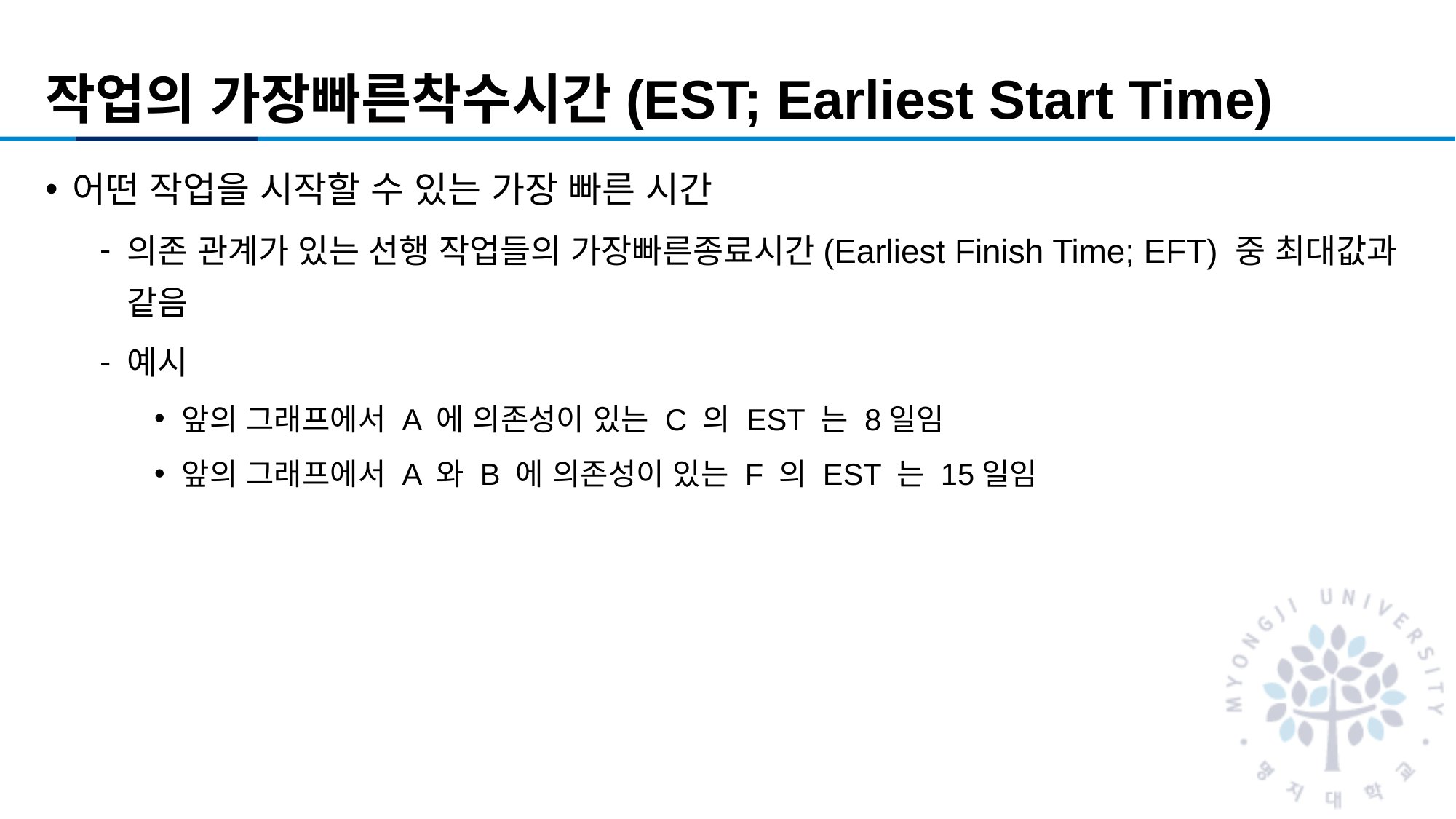

# 작업의 가장빠른착수시간(EST; Earliest Start Time)
어떤 작업을 시작할 수 있는 가장 빠른 시간
의존 관계가 있는 선행 작업들의 가장빠른종료시간(Earliest Finish Time; EFT) 중 최대값과 같음
예시
앞의 그래프에서 A 에 의존성이 있는 C 의 EST 는 8일임
앞의 그래프에서 A 와 B 에 의존성이 있는 F 의 EST 는 15일임